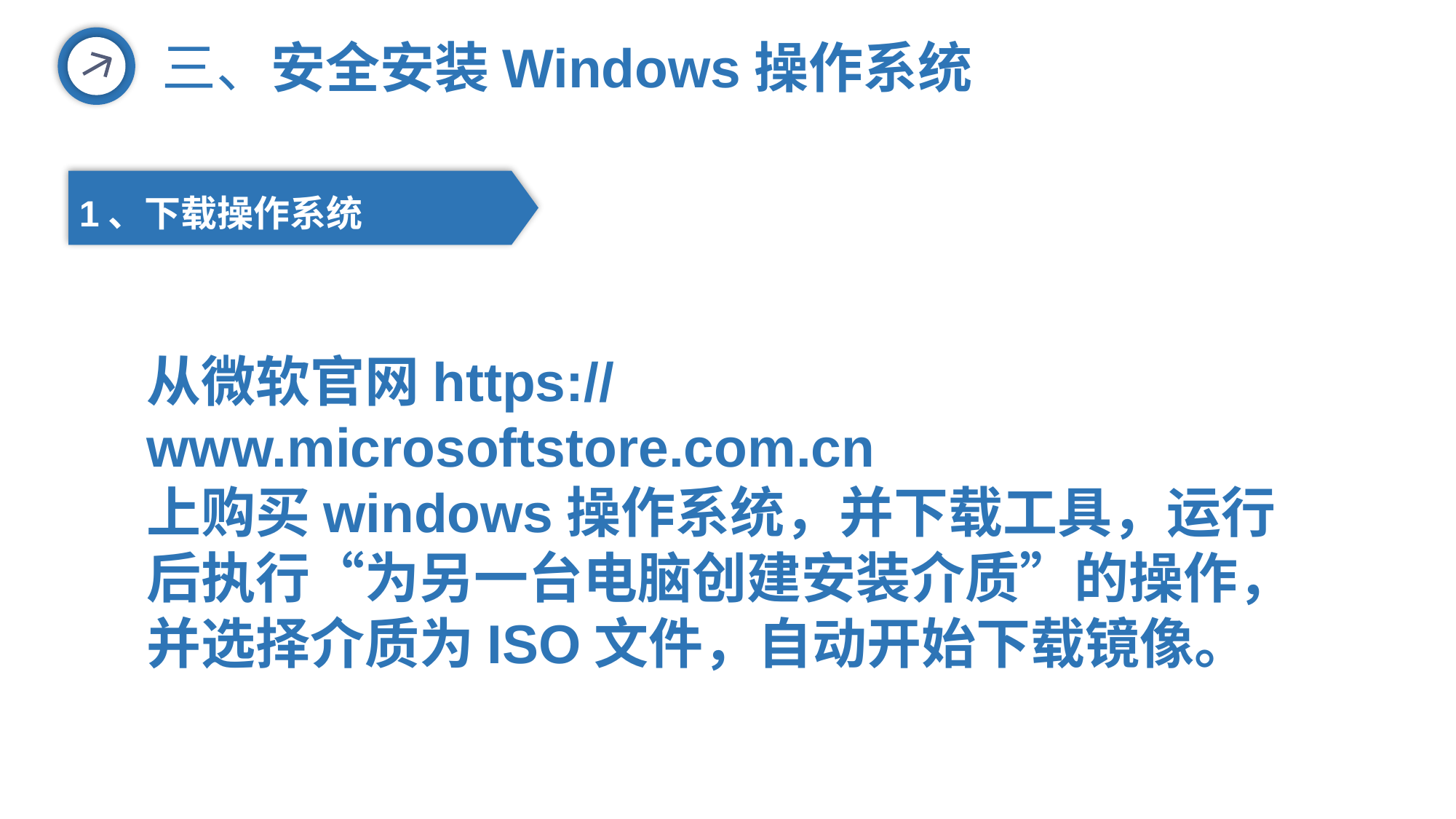

三、安全安装Windows操作系统

1、下载操作系统
从微软官网https://www.microsoftstore.com.cn
上购买windows操作系统，并下载工具，运行后执行“为另一台电脑创建安装介质”的操作，并选择介质为ISO文件，自动开始下载镜像。